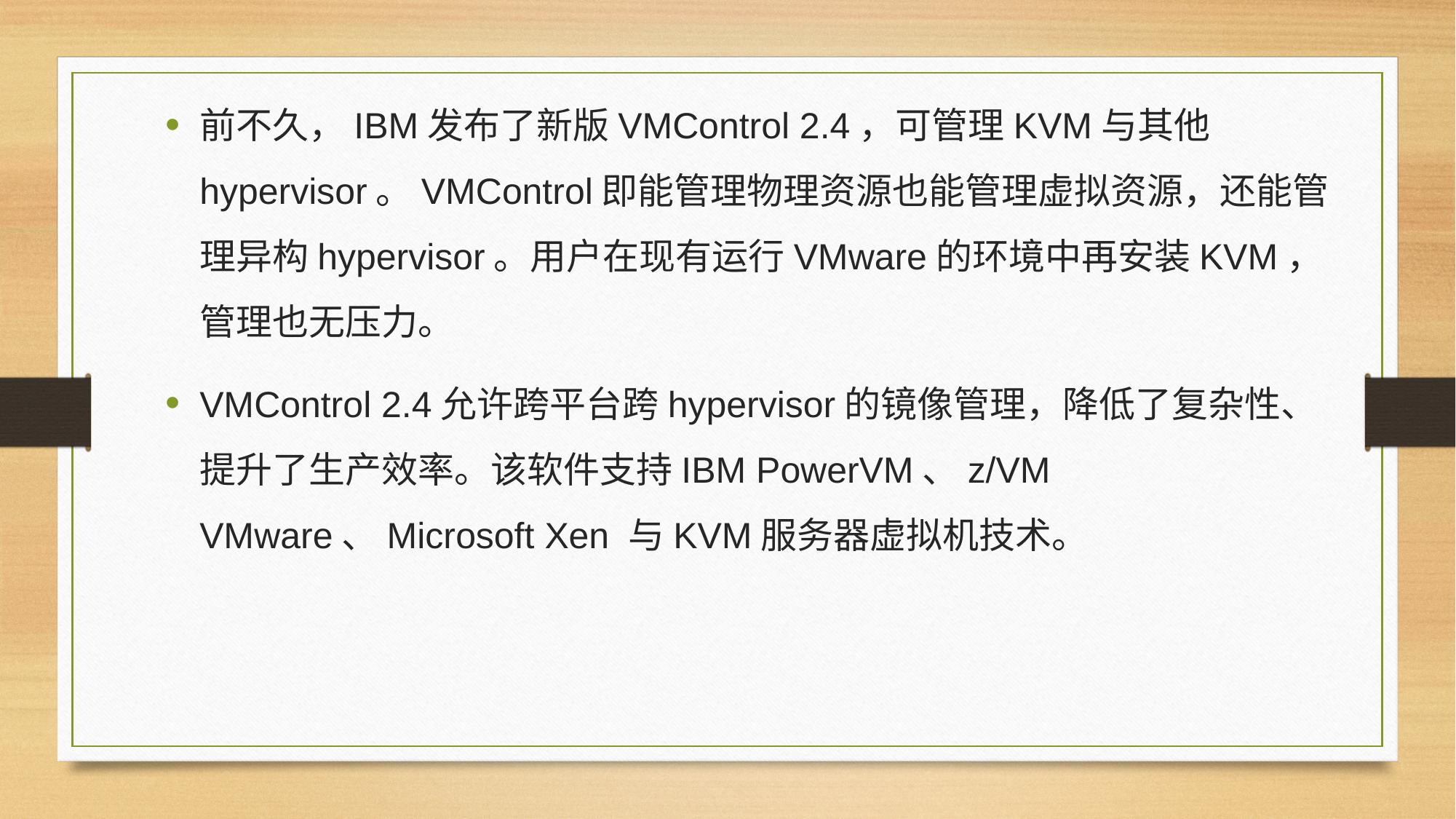

前不久，IBM发布了新版VMControl 2.4，可管理KVM与其他hypervisor。VMControl即能管理物理资源也能管理虚拟资源，还能管理异构hypervisor。用户在现有运行VMware的环境中再安装KVM，管理也无压力。
VMControl 2.4允许跨平台跨hypervisor的镜像管理，降低了复杂性、提升了生产效率。该软件支持IBM PowerVM、z/VM VMware、Microsoft Xen 与KVM服务器虚拟机技术。